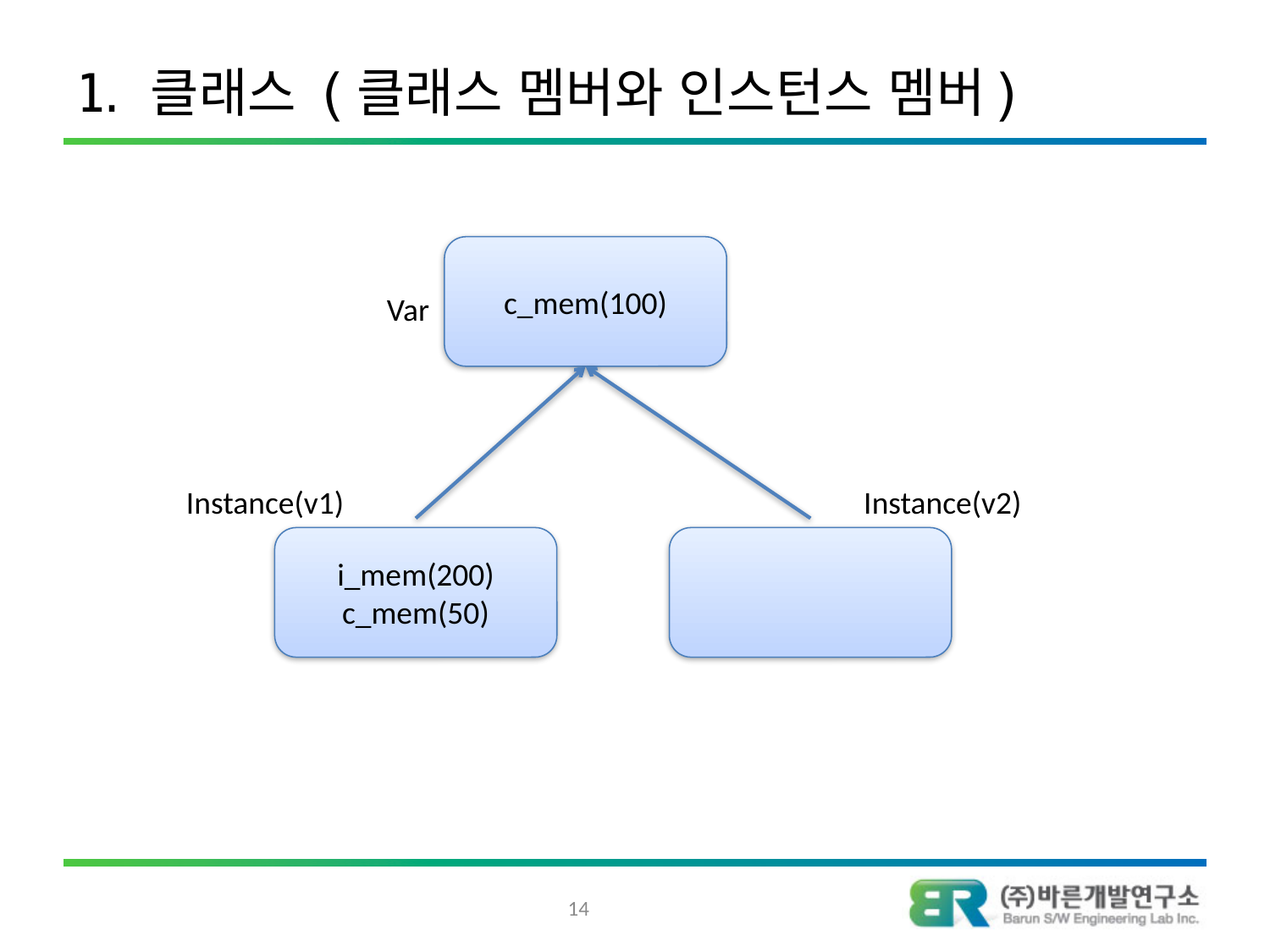

# 1. 클래스 (클래스 멤버와 인스턴스 멤버)

c_mem(100)
Var
Instance(v1)
Instance(v2)
i_mem(200)
c_mem(50)

14